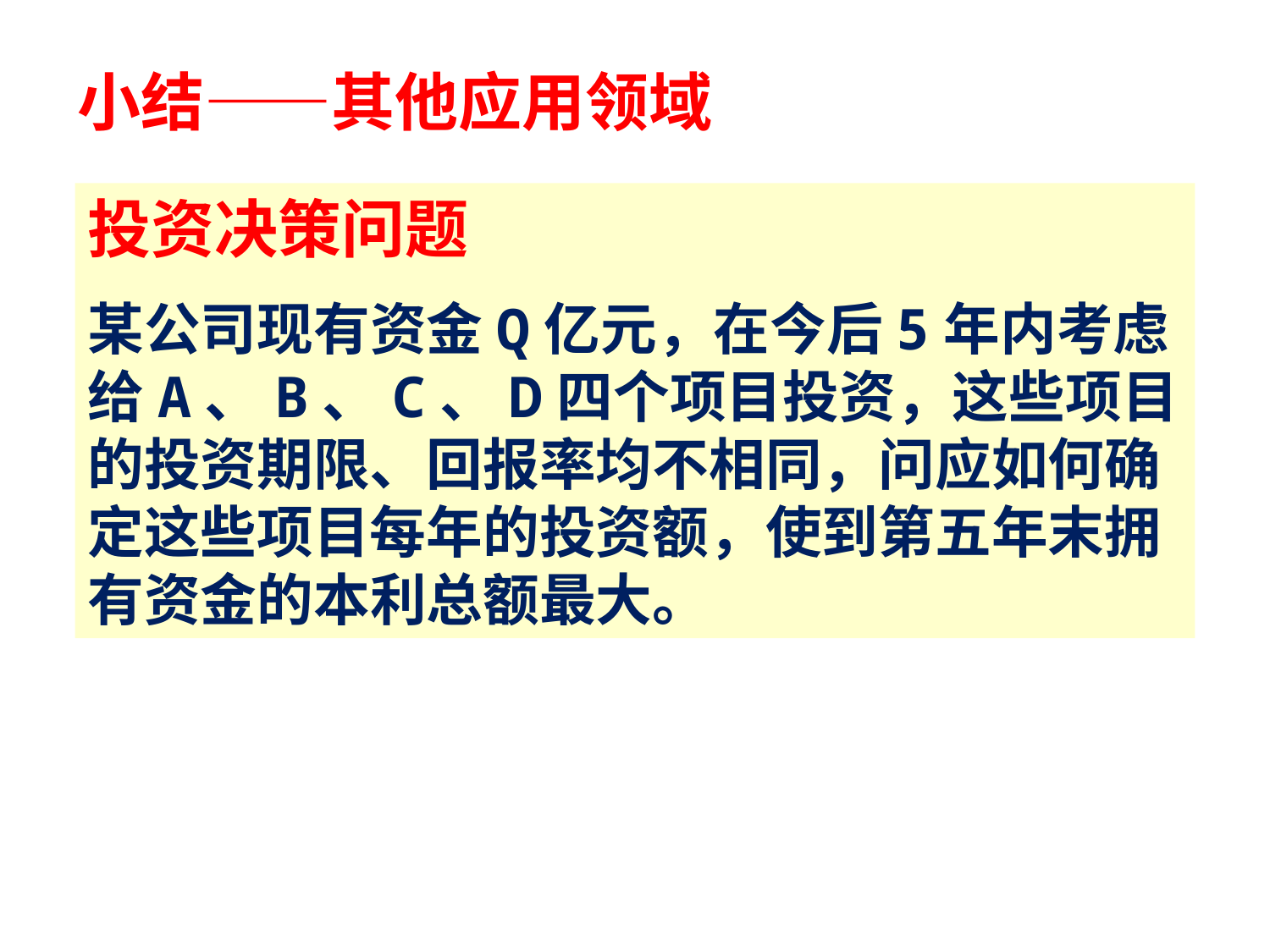

小结——其他应用领域
投资决策问题
某公司现有资金Q亿元，在今后5年内考虑给A、B、C、D四个项目投资，这些项目的投资期限、回报率均不相同，问应如何确定这些项目每年的投资额，使到第五年末拥有资金的本利总额最大。